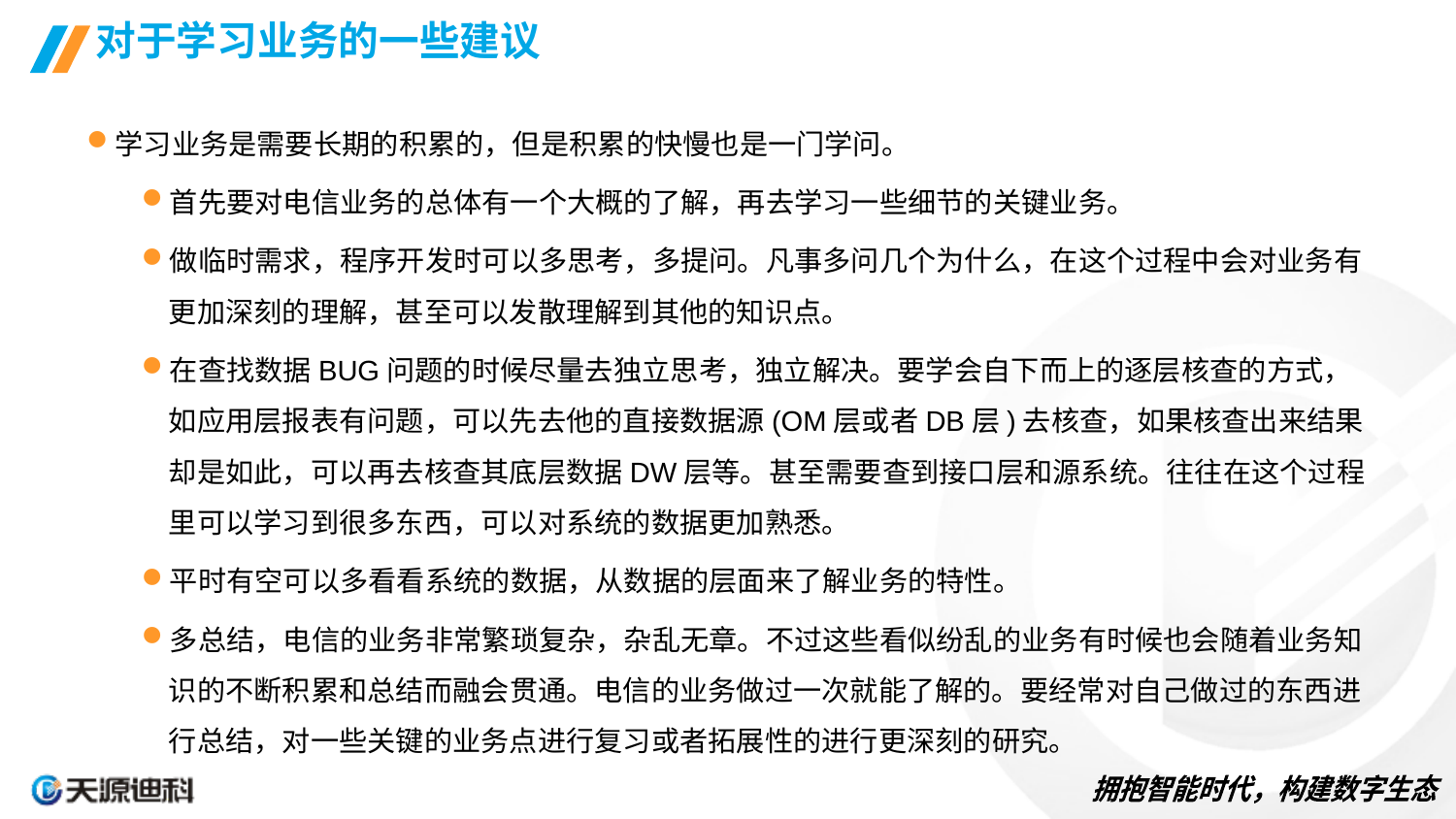

# 对于学习业务的一些建议
学习业务是需要长期的积累的，但是积累的快慢也是一门学问。
首先要对电信业务的总体有一个大概的了解，再去学习一些细节的关键业务。
做临时需求，程序开发时可以多思考，多提问。凡事多问几个为什么，在这个过程中会对业务有更加深刻的理解，甚至可以发散理解到其他的知识点。
在查找数据BUG问题的时候尽量去独立思考，独立解决。要学会自下而上的逐层核查的方式，如应用层报表有问题，可以先去他的直接数据源(OM层或者DB层)去核查，如果核查出来结果却是如此，可以再去核查其底层数据DW层等。甚至需要查到接口层和源系统。往往在这个过程里可以学习到很多东西，可以对系统的数据更加熟悉。
平时有空可以多看看系统的数据，从数据的层面来了解业务的特性。
多总结，电信的业务非常繁琐复杂，杂乱无章。不过这些看似纷乱的业务有时候也会随着业务知识的不断积累和总结而融会贯通。电信的业务做过一次就能了解的。要经常对自己做过的东西进行总结，对一些关键的业务点进行复习或者拓展性的进行更深刻的研究。